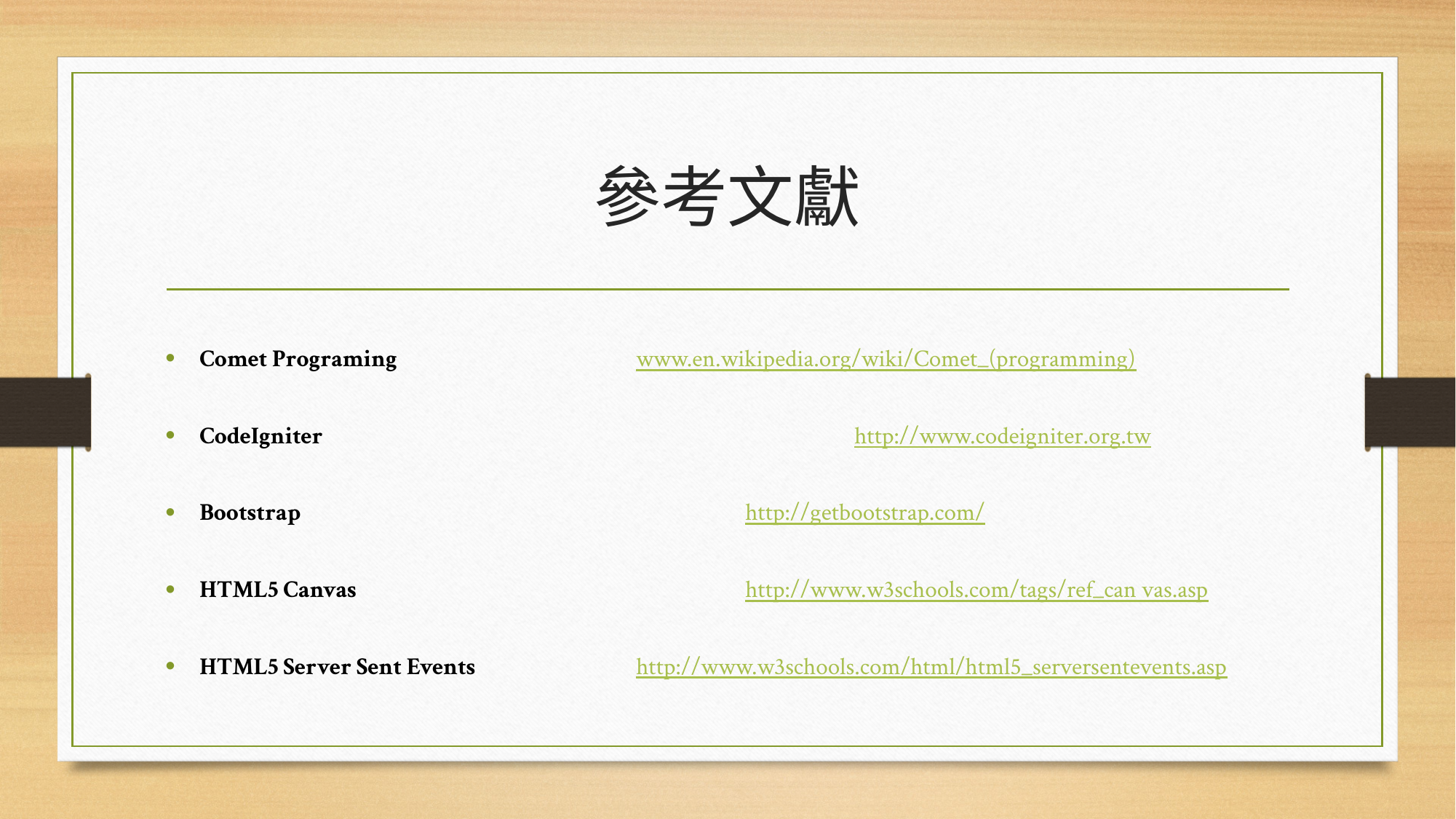

# 參考文獻
Comet Programing			www.en.wikipedia.org/wiki/Comet_(programming)
CodeIgniter					http://www.codeigniter.org.tw
Bootstrap					http://getbootstrap.com/
HTML5 Canvas				http://www.w3schools.com/tags/ref_can vas.asp
HTML5 Server Sent Events		http://www.w3schools.com/html/html5_serversentevents.asp